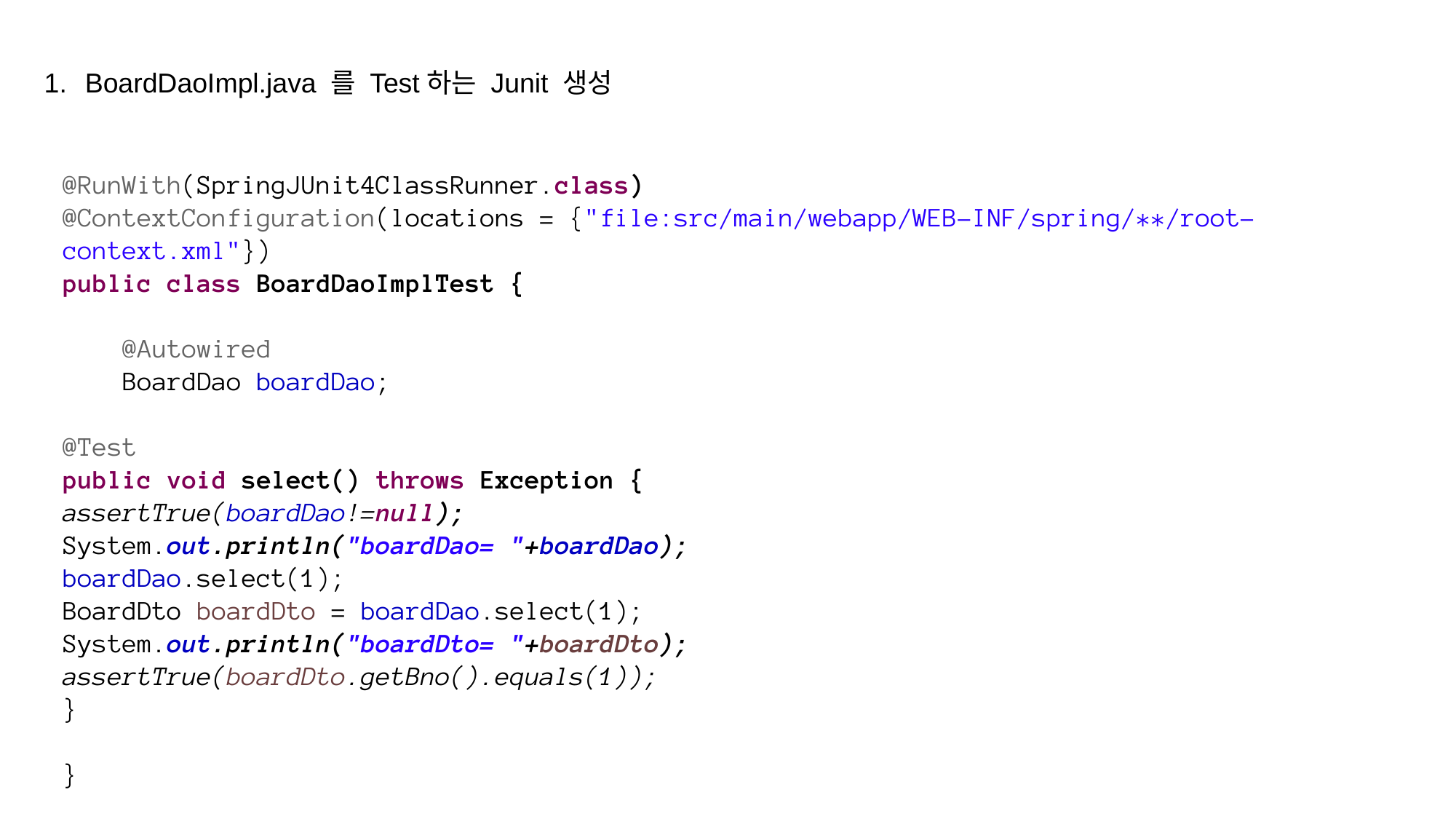

BoardDaoImpl.java 를 Test하는 Junit 생성
@RunWith(SpringJUnit4ClassRunner.class)
@ContextConfiguration(locations = {"file:src/main/webapp/WEB-INF/spring/**/root-context.xml"})
public class BoardDaoImplTest {

    @Autowired
    BoardDao boardDao;

@Test
public void select() throws Exception {
assertTrue(boardDao!=null);
System.out.println("boardDao= "+boardDao);
boardDao.select(1);
BoardDto boardDto = boardDao.select(1);
System.out.println("boardDto= "+boardDto);
assertTrue(boardDto.getBno().equals(1));
}

}